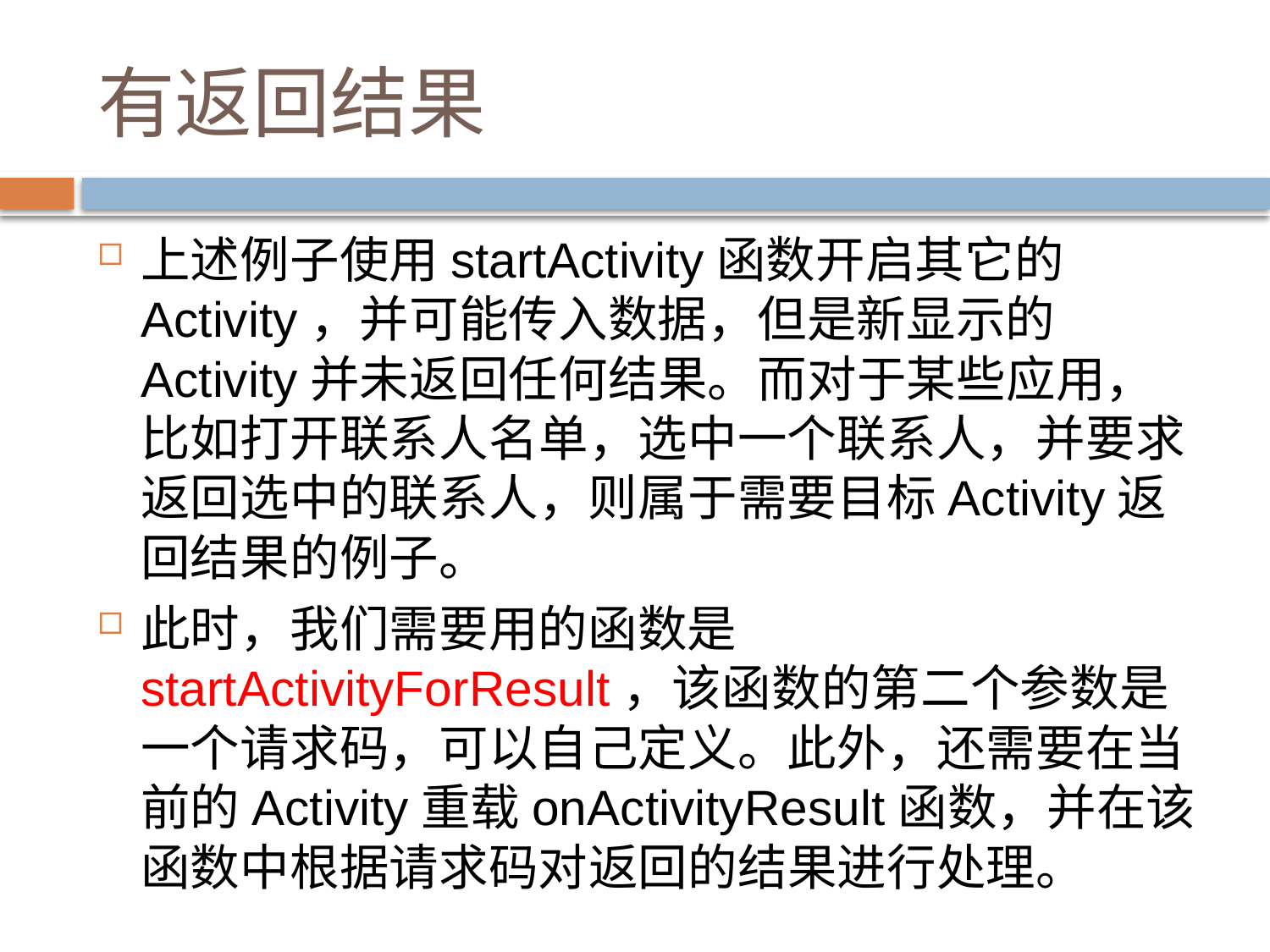

# 有返回结果
上述例子使用startActivity函数开启其它的Activity，并可能传入数据，但是新显示的Activity并未返回任何结果。而对于某些应用，比如打开联系人名单，选中一个联系人，并要求返回选中的联系人，则属于需要目标Activity返回结果的例子。
此时，我们需要用的函数是startActivityForResult，该函数的第二个参数是一个请求码，可以自己定义。此外，还需要在当前的Activity重载onActivityResult函数，并在该函数中根据请求码对返回的结果进行处理。